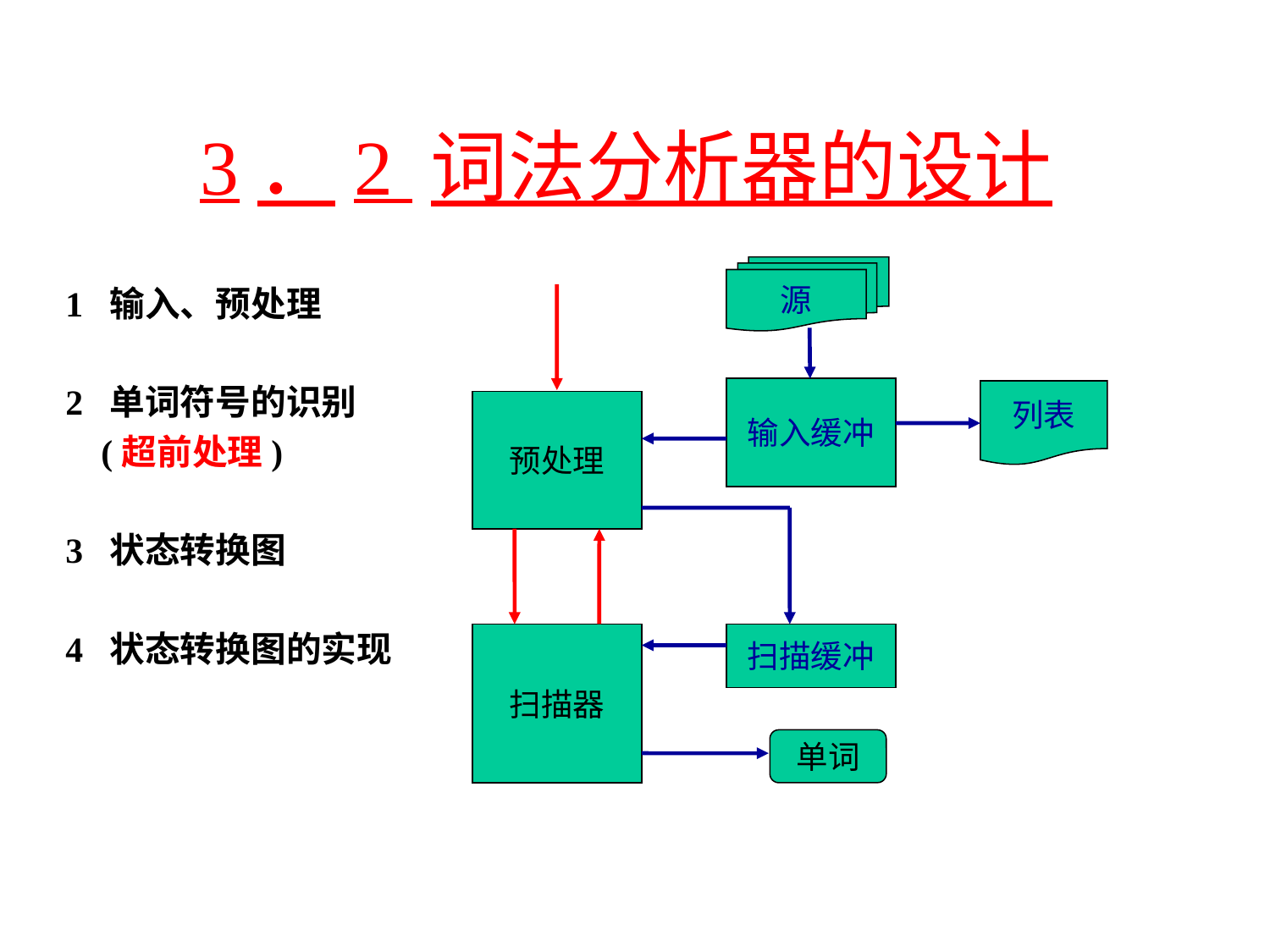

# 3．2 词法分析器的设计
源
1  输入、预处理

2  单词符号的识别
    (超前处理)

3  状态转换图

4  状态转换图的实现

输入缓冲
列表
预处理

扫描器
扫描缓冲

单词